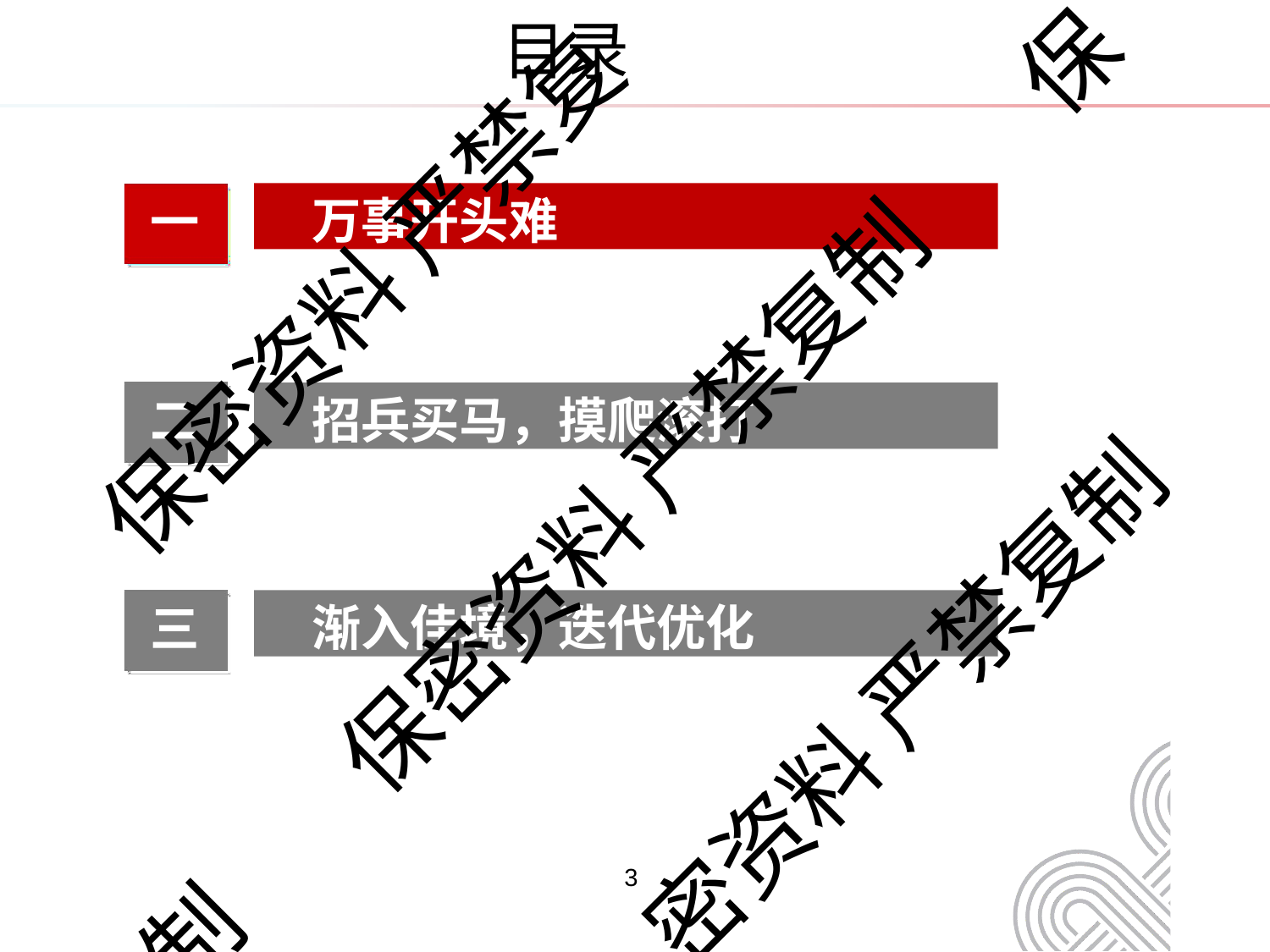

保
# 目录

万事开头难

一
保密资料 严禁复

招兵买马，摸爬滚打
二
保密资料 严禁复制
渐入佳境，迭代优化

三
密资料 严禁复制

3
制